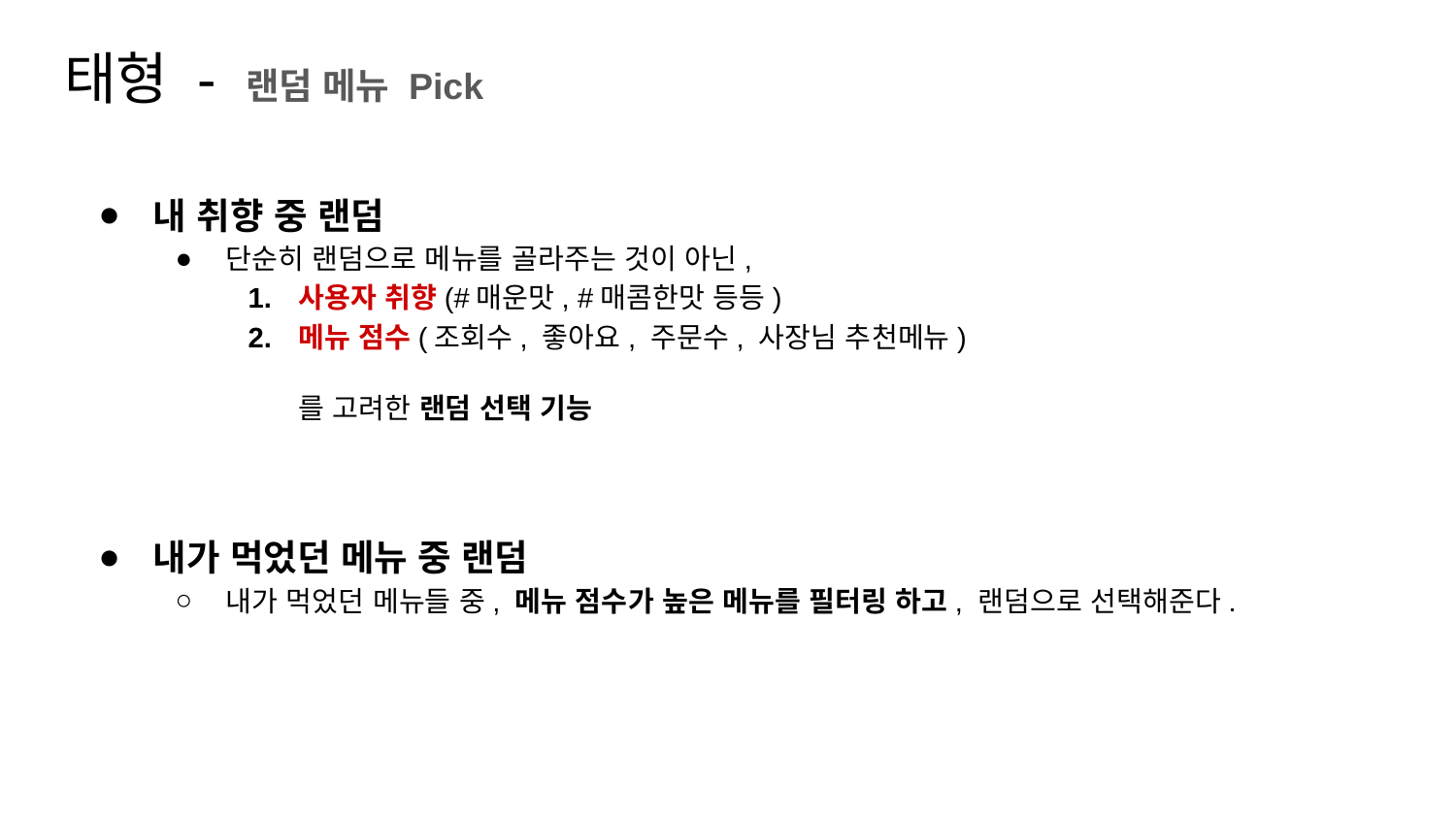

# 태형 - 랜덤 메뉴 Pick
내 취향 중 랜덤
단순히 랜덤으로 메뉴를 골라주는 것이 아닌,
사용자 취향(#매운맛, #매콤한맛 등등)
메뉴 점수(조회수, 좋아요, 주문수, 사장님 추천메뉴)
	를 고려한 랜덤 선택 기능

내가 먹었던 메뉴 중 랜덤
내가 먹었던 메뉴들 중, 메뉴 점수가 높은 메뉴를 필터링 하고, 랜덤으로 선택해준다.